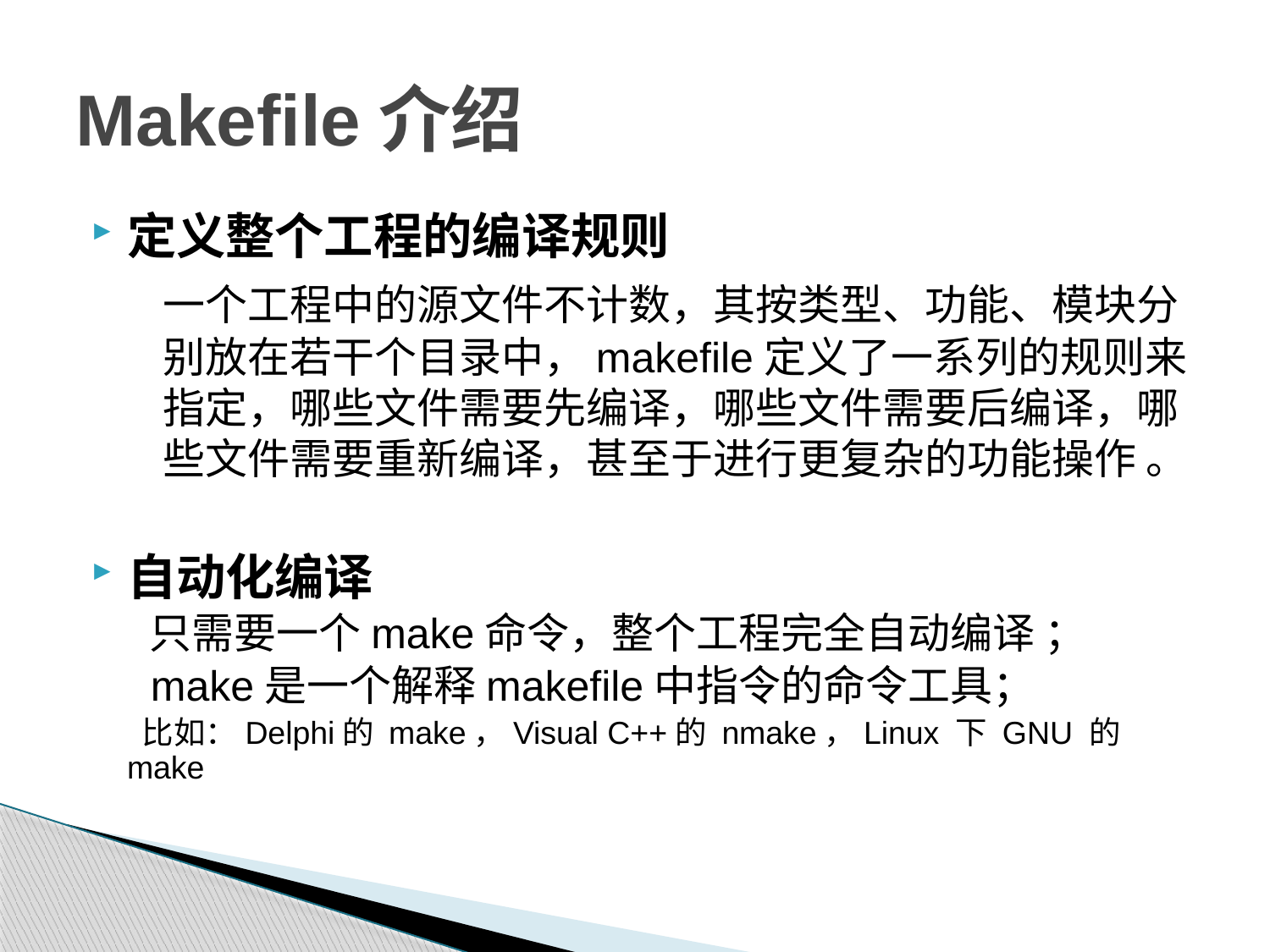

# Makefile介绍
定义整个工程的编译规则
	一个工程中的源文件不计数，其按类型、功能、模块分别放在若干个目录中，makefile定义了一系列的规则来指定，哪些文件需要先编译，哪些文件需要后编译，哪些文件需要重新编译，甚至于进行更复杂的功能操作 。

自动化编译
     只需要一个make命令，整个工程完全自动编译 ；
	  make是一个解释makefile中指令的命令工具；
      比如：Delphi的 make，Visual C++的 nmake，Linux 下 GNU 的make